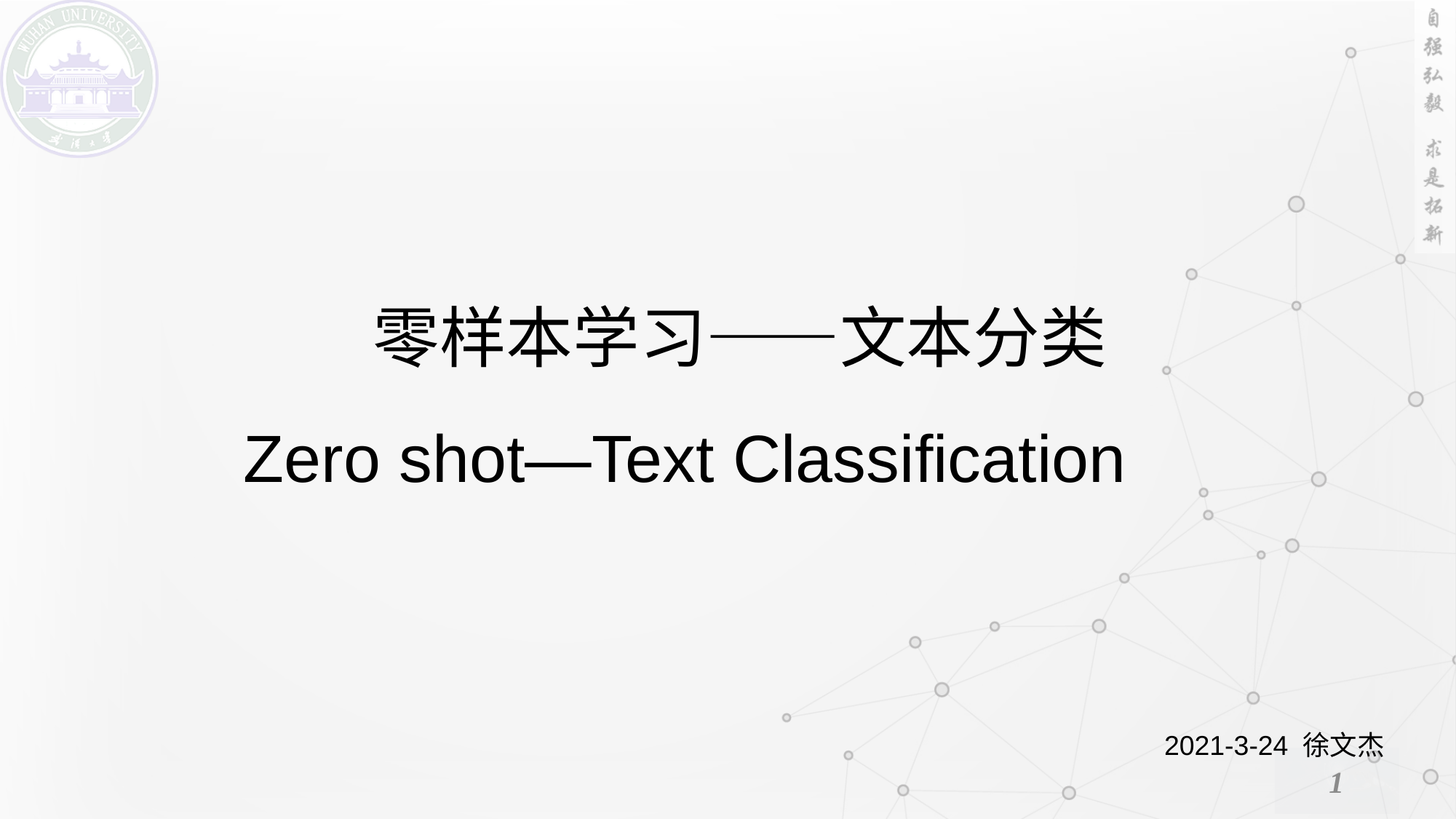

零样本学习——文本分类
Zero shot—Text Classification
2021-3-24 徐文杰
1